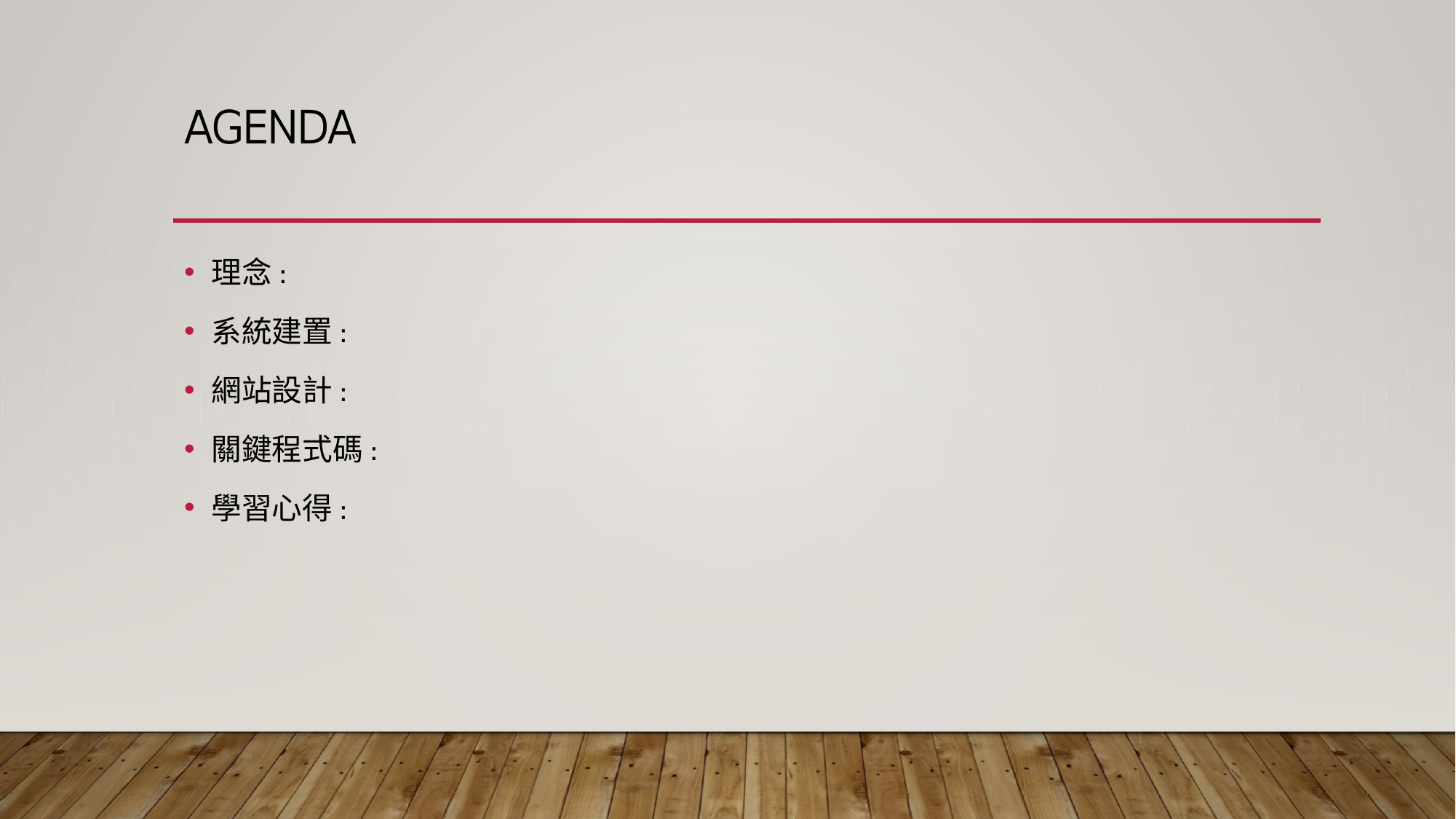

# Agenda
理念:
系統建置:
網站設計:
關鍵程式碼:
學習心得: